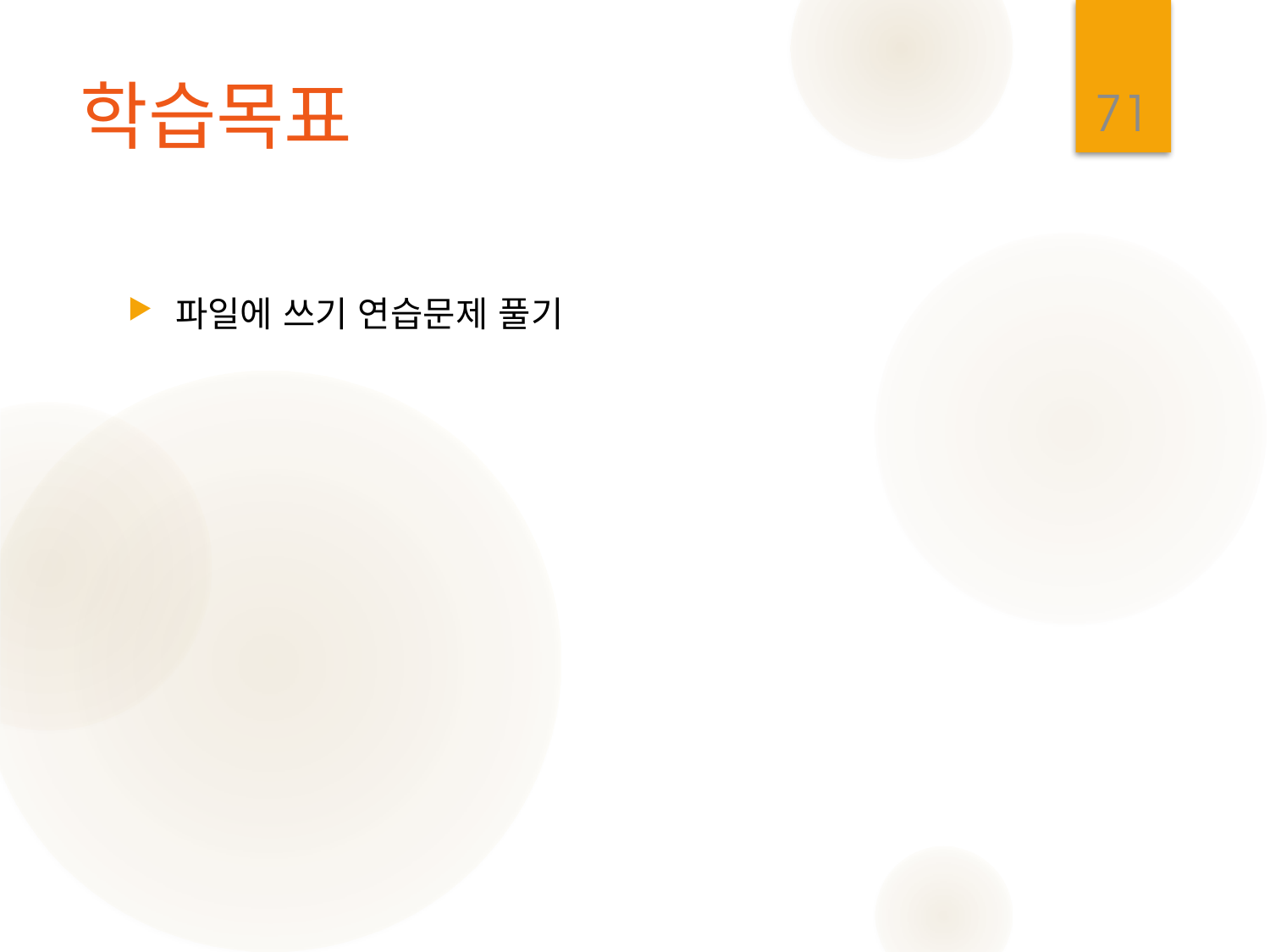

71
# 학습목표
파일에 쓰기 연습문제 풀기